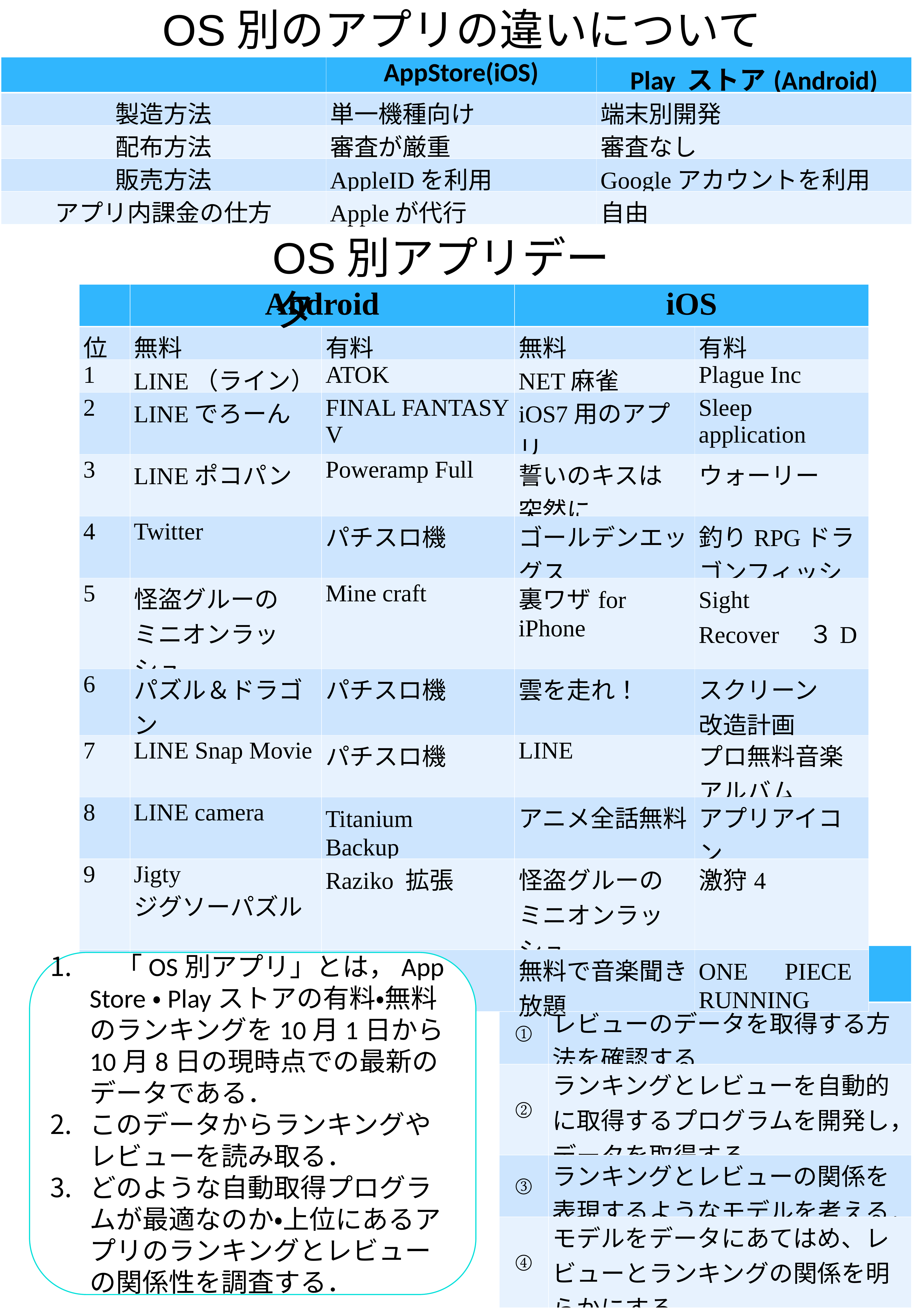

OS別のアプリの違いについて
|  | AppStore(iOS) | Play ストア(Android) |
| --- | --- | --- |
| 製造方法 | 単一機種向け | 端末別開発 |
| 配布方法 | 審査が厳重 | 審査なし |
| 販売方法 | AppleIDを利用 | Googleアカウントを利用 |
| アプリ内課金の仕方 | Appleが代行 | 自由 |
OS別アプリデータ
|  | Android |  | iOS |  |
| --- | --- | --- | --- | --- |
| 位 | 無料 | 有料 | 無料 | 有料 |
| 1 | LINE（ライン） | ATOK | NET麻雀 | Plague Inc |
| 2 | LINEでろーん | FINAL FANTASY V | iOS7用のアプリ | Sleep application |
| 3 | LINEポコパン | Poweramp Full | 誓いのキスは 突然に | ウォーリー |
| 4 | Twitter | パチスロ機 | ゴールデンエッグス | 釣りRPGドラゴンフィッシ |
| 5 | 怪盗グルーの ミニオンラッシュ | Mine craft | 裏ワザfor iPhone | Sight　Recover　３D |
| 6 | パズル＆ドラゴン | パチスロ機 | 雲を走れ！ | スクリーン 改造計画 |
| 7 | LINE Snap Movie | パチスロ機 | LINE | プロ無料音楽 アルバム |
| 8 | LINE camera | Titanium　Backup | アニメ全話無料 | アプリアイコン |
| 9 | Jigty ジグソーパズル | Raziko 拡張 | 怪盗グルーの ミニオンラッシュ | 激狩4 |
| 10 | DEER HUNTER 2014 | スロット機 | 無料で音楽聞き放題 | ONE　PIECE RUNNING |
|  | 今後の展望 |
| --- | --- |
| ① | レビューのデータを取得する方法を確認する |
| ② | ランキングとレビューを自動的に取得するプログラムを開発し，データを取得する |
| ③ | ランキングとレビューの関係を表現するようなモデルを考える． |
| ④ | モデルをデータにあてはめ、レビューとランキングの関係を明らかにする． |
　「OS別アプリ」とは，App Store・Playストアの有料・無料のランキングを10月1日から10月8日の現時点での最新のデータである．
このデータからランキングやレビューを読み取る．
どのような自動取得プログラムが最適なのか・上位にあるアプリのランキングとレビューの関係性を調査する．